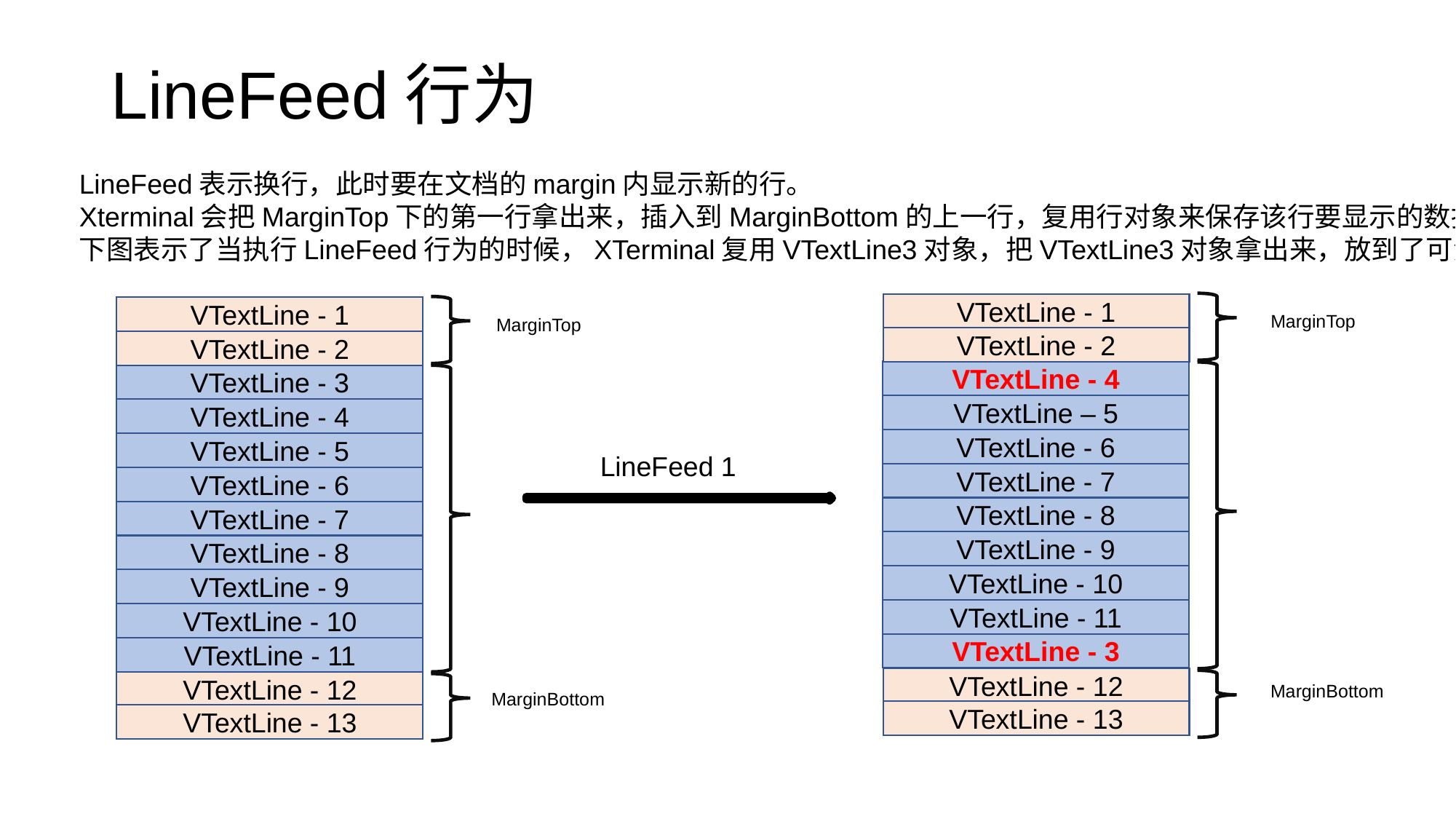

# LineFeed行为
LineFeed表示换行，此时要在文档的margin内显示新的行。
Xterminal会把MarginTop下的第一行拿出来，插入到MarginBottom的上一行，复用行对象来保存该行要显示的数据
下图表示了当执行LineFeed行为的时候，XTerminal复用VTextLine3对象，把VTextLine3对象拿出来，放到了可滚动区域的最后一行

VTextLine - 1

VTextLine - 1
MarginTop
MarginTop
VTextLine - 2
VTextLine - 2
VTextLine - 4

VTextLine - 3

VTextLine – 5
VTextLine - 4
VTextLine - 6
VTextLine - 5
LineFeed 1
VTextLine - 7
VTextLine - 6

VTextLine - 8
VTextLine - 7
VTextLine - 9
VTextLine - 8
VTextLine - 10
VTextLine - 9
VTextLine - 11
VTextLine - 10
VTextLine - 3
VTextLine - 11
VTextLine - 12

VTextLine - 12

MarginBottom
MarginBottom
VTextLine - 13
VTextLine - 13